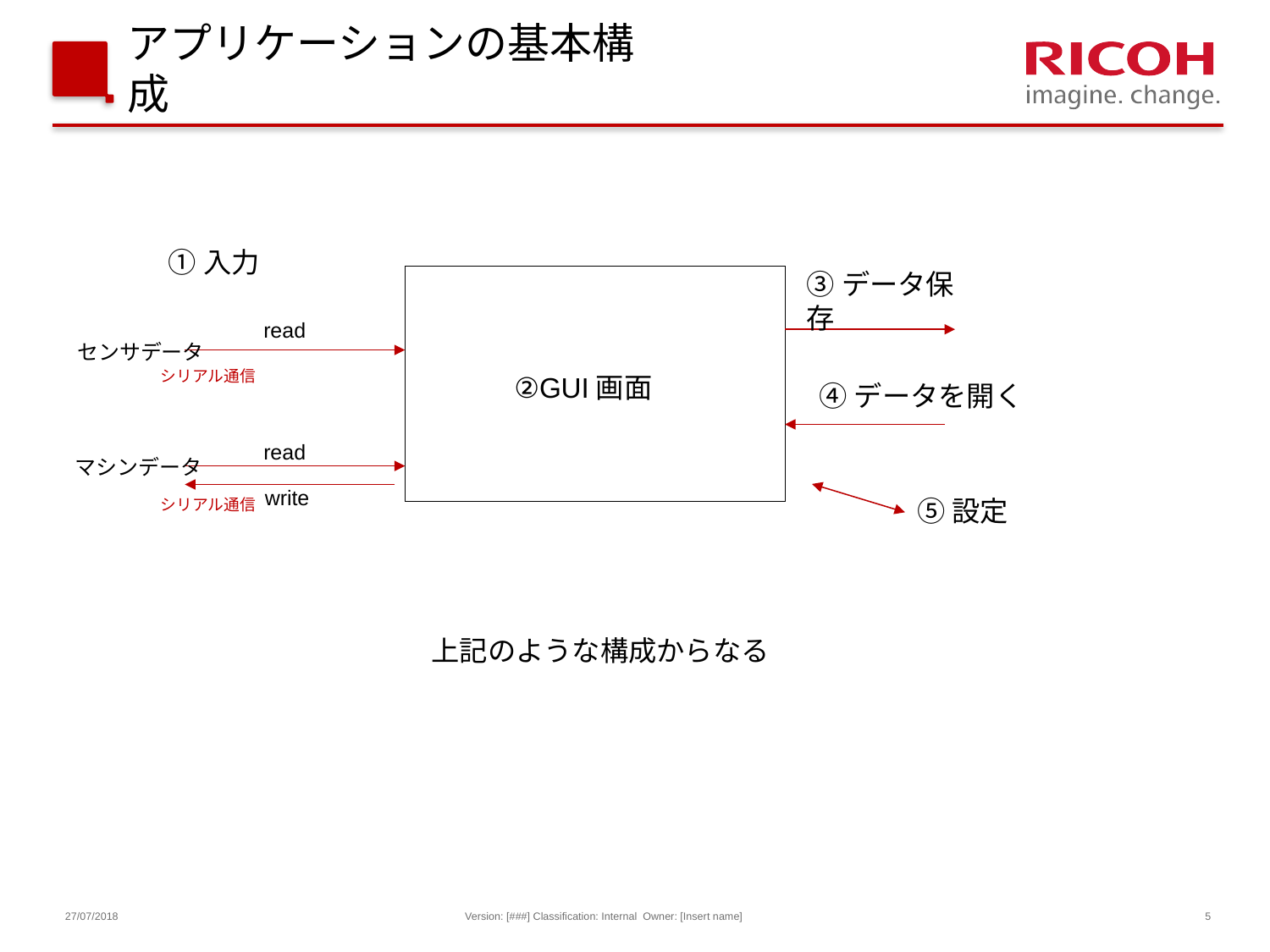

アプリケーションの基本構成
①入力

③データ保存
read
センサデータ
②GUI画面
④データを開く
シリアル通信
read
マシンデータ
write
⑤設定
シリアル通信
上記のような構成からなる